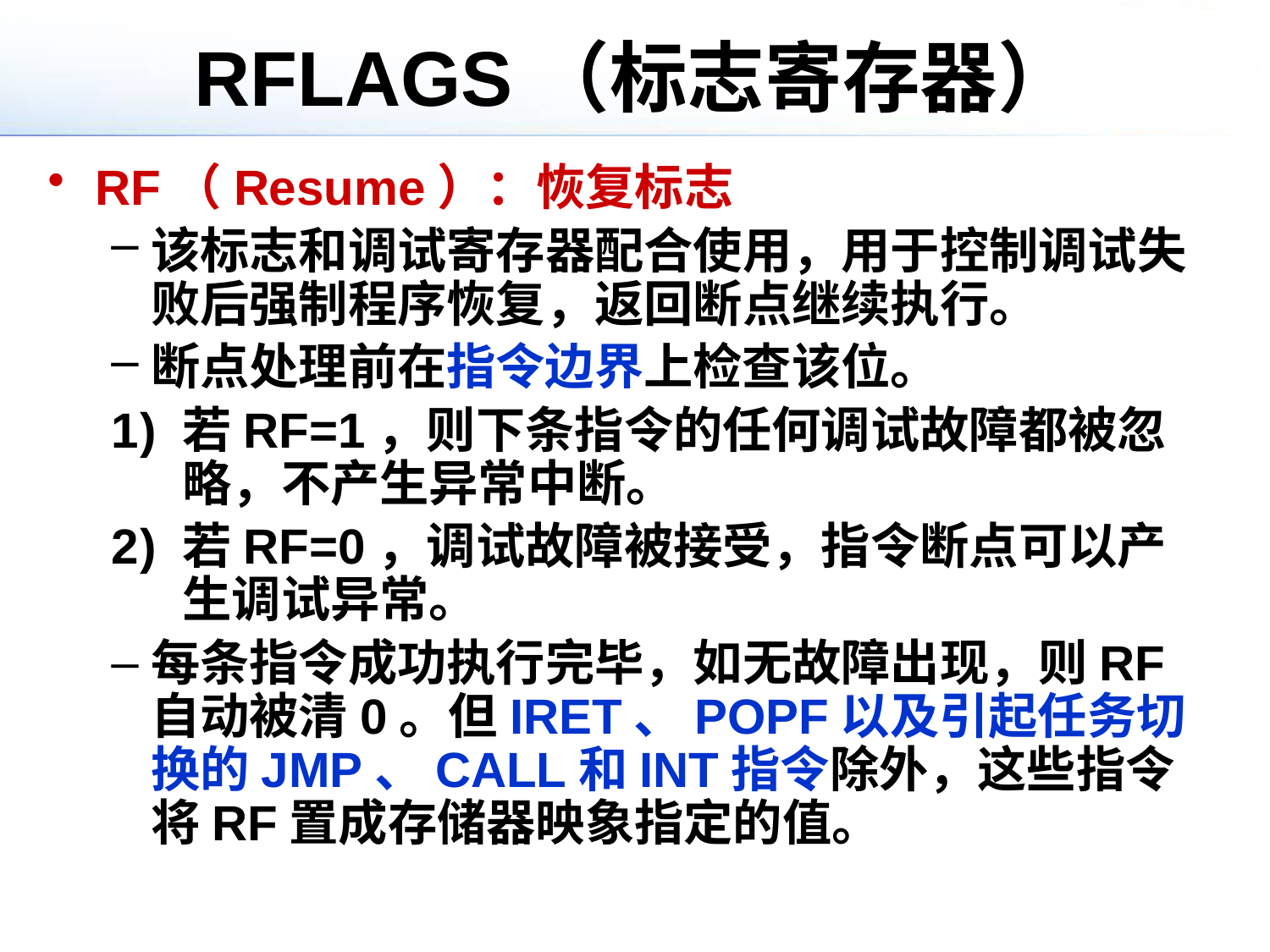

# RFLAGS（标志寄存器）
RF（Resume）：恢复标志
该标志和调试寄存器配合使用，用于控制调试失败后强制程序恢复，返回断点继续执行。
断点处理前在指令边界上检查该位。
若RF=1，则下条指令的任何调试故障都被忽略，不产生异常中断。
若RF=0，调试故障被接受，指令断点可以产生调试异常。
每条指令成功执行完毕，如无故障出现，则RF自动被清0。但IRET、POPF以及引起任务切换的JMP、CALL和INT指令除外，这些指令将RF置成存储器映象指定的值。